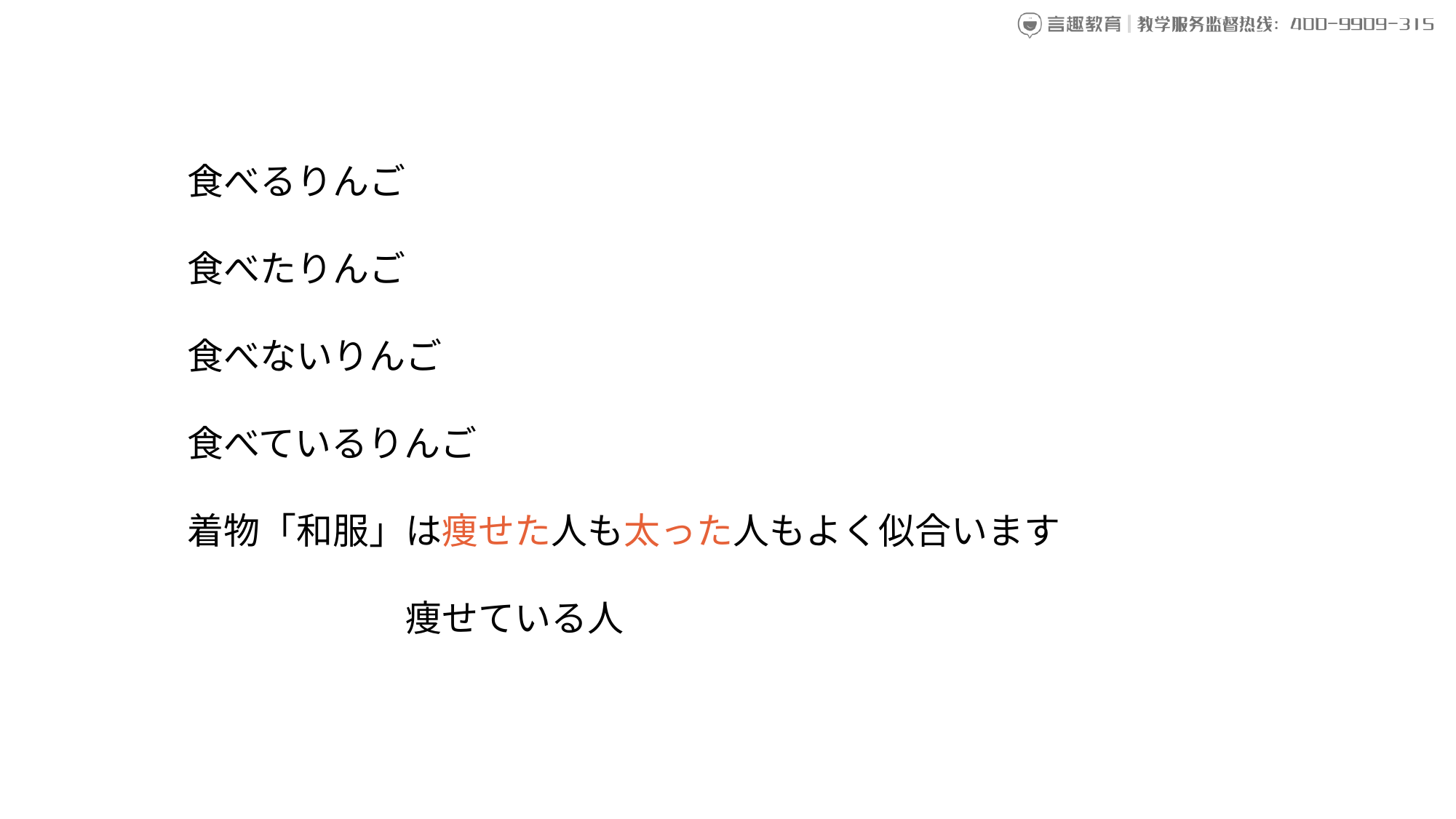

食べるりんご

食べたりんご

食べないりんご

食べているりんご

着物「和服」は痩せた人も太った人もよく似合います

　　　　　　痩せている人